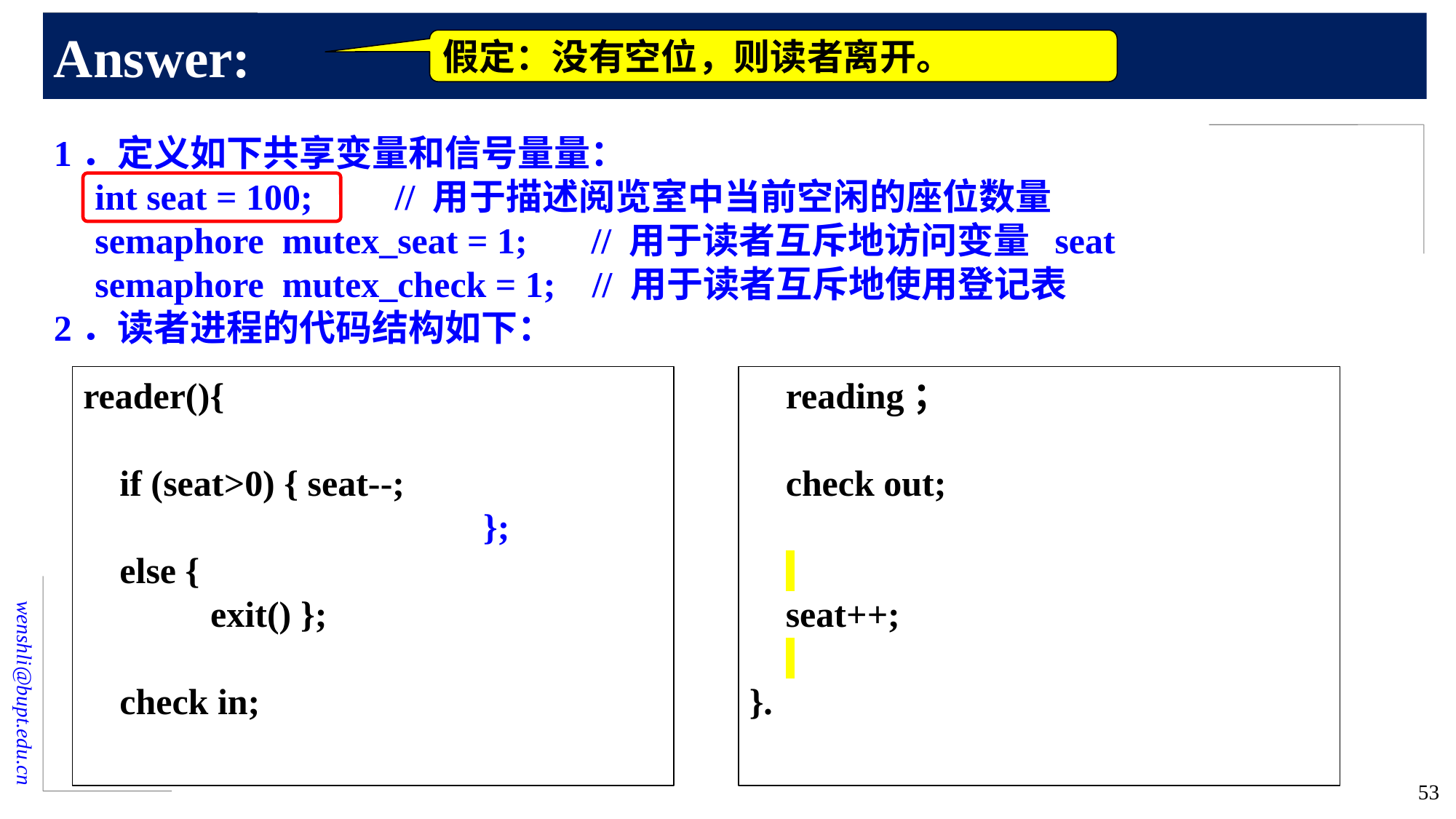

# Answer:
假定：没有空位，则读者离开。
1．定义如下共享变量和信号量量：
	int seat = 100;         // 用于描述阅览室中当前空闲的座位数量
	semaphore  mutex_seat = 1;       // 用于读者互斥地访问变量  seat
semaphore  mutex_check = 1;    // 用于读者互斥地使用登记表
2．读者进程的代码结构如下：

reader(){

    if (seat>0) { seat--;
                                            };
    else {
              exit() };

    check in;

    reading；

    check out;

    seat++;

}.

53